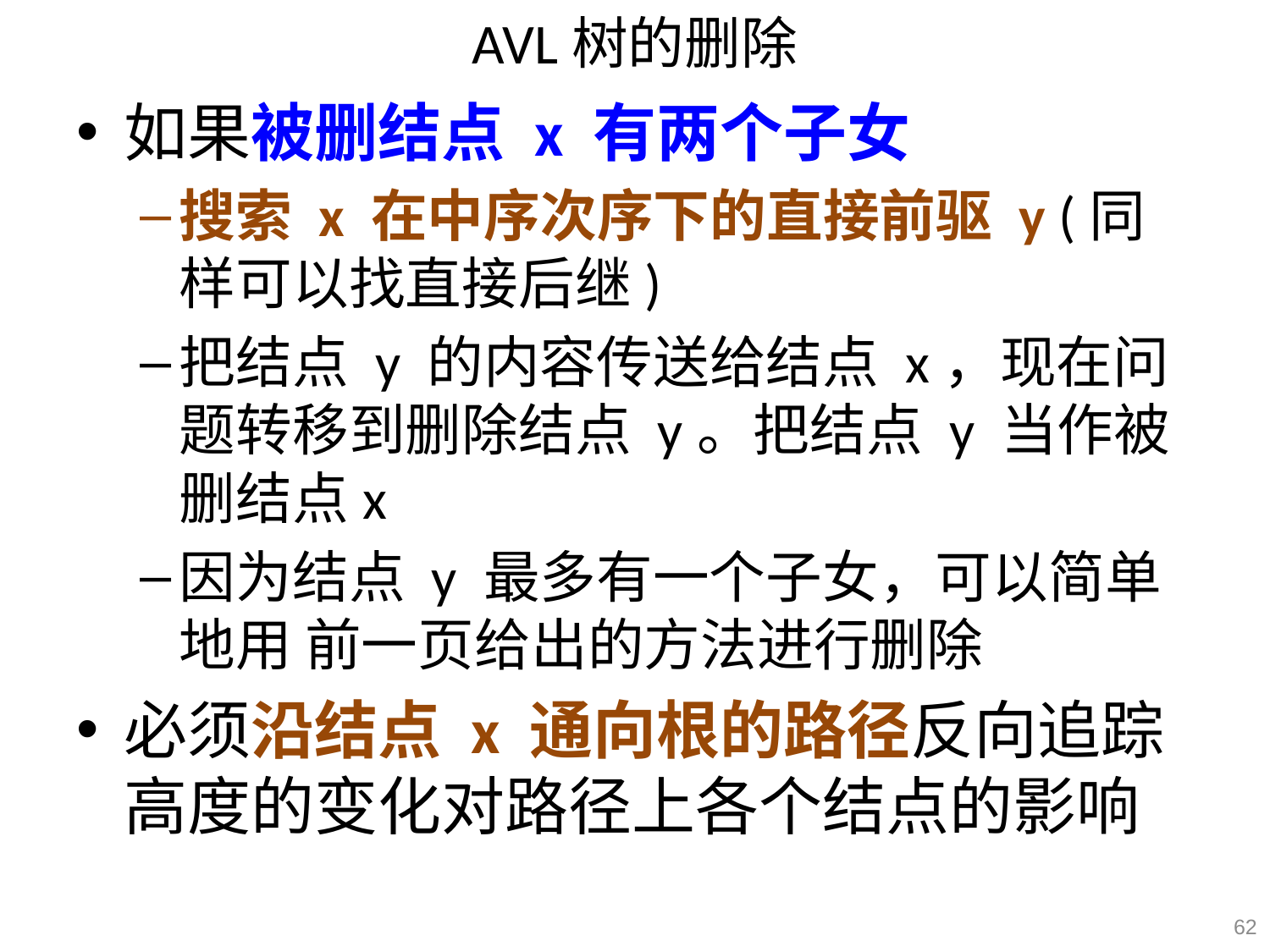

# AVL树的删除
如果被删结点 x 有两个子女
搜索 x 在中序次序下的直接前驱 y (同样可以找直接后继)
把结点 y 的内容传送给结点 x，现在问题转移到删除结点 y。把结点 y 当作被删结点x
因为结点 y 最多有一个子女，可以简单地用 前一页给出的方法进行删除
必须沿结点 x 通向根的路径反向追踪高度的变化对路径上各个结点的影响
62